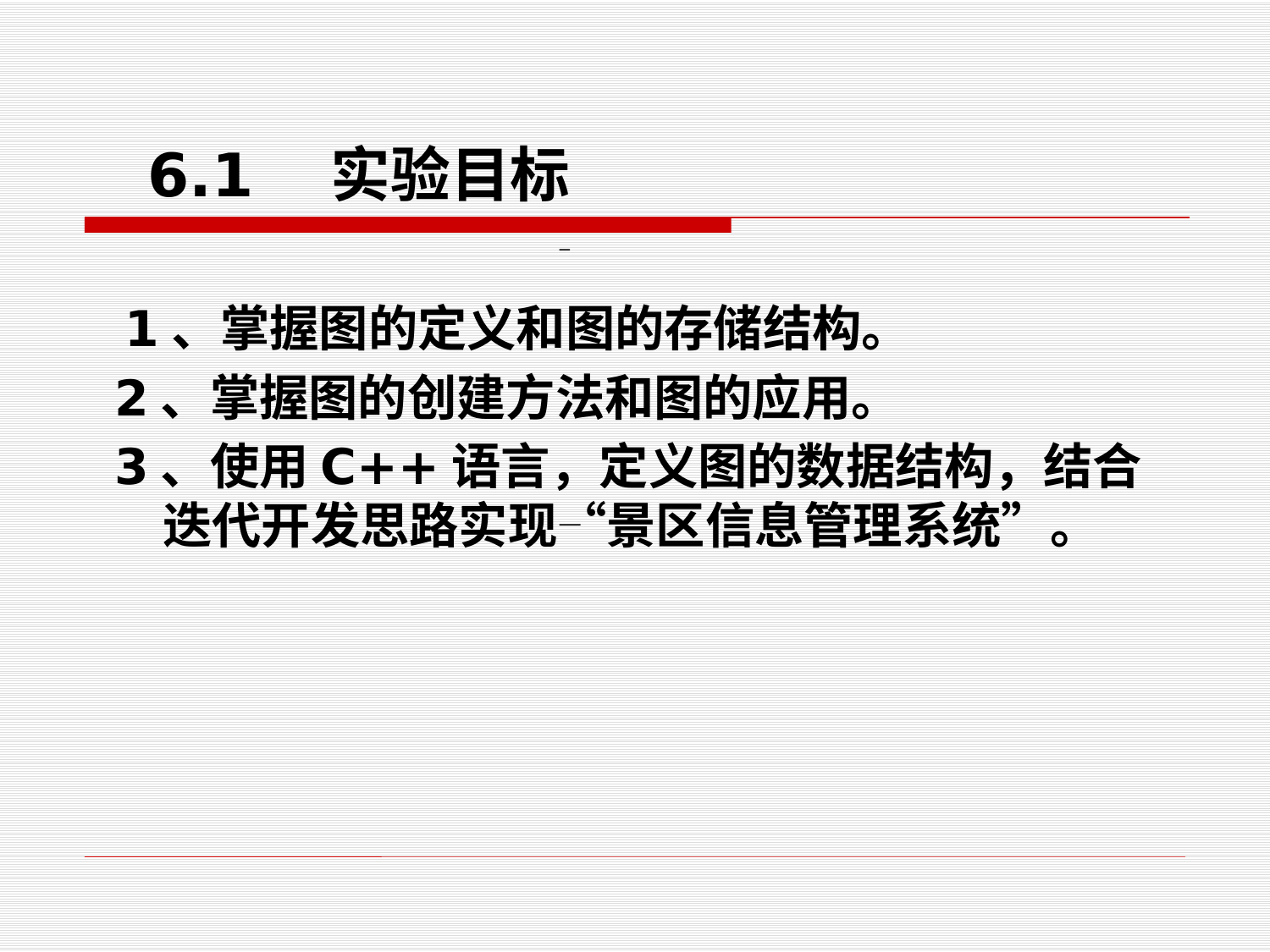

6.1   实验目标
# 1、掌握图的定义和图的存储结构。
 2、掌握图的创建方法和图的应用。
 3、使用C++语言，定义图的数据结构，结合迭代开发思路实现“景区信息管理系统”。